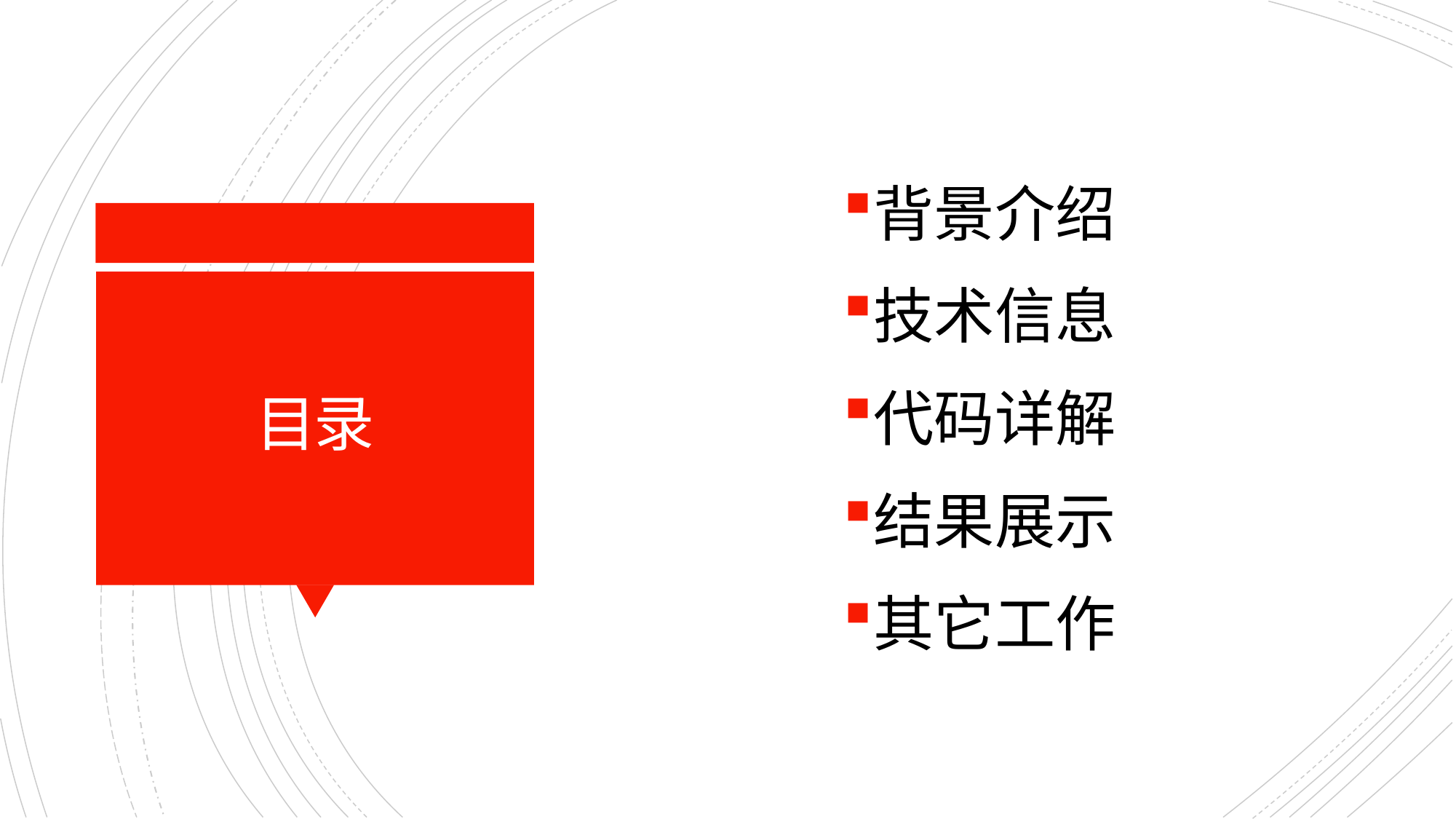

背景介绍
技术信息
代码详解
结果展示
其它工作
# 目录